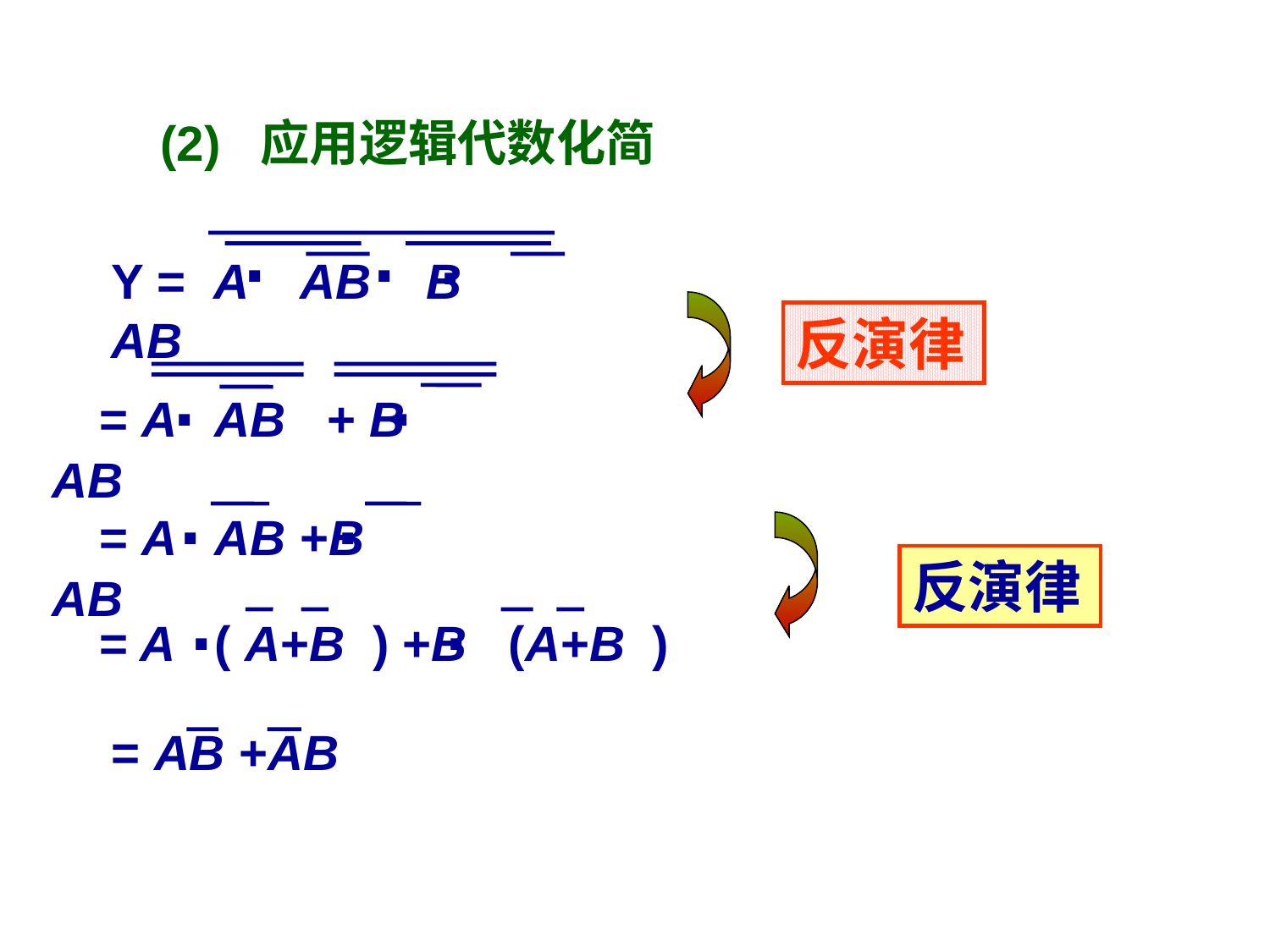

(2)  应用逻辑代数化简
.
.
.

Y =  A    AB    B     AB

反演律
.
.

   = A   AB   + B   AB

.
.
   = A   AB +B  AB

反演律
.
  .
   = A   ( A+B  ) +B   (A+B  )

= AB +AB